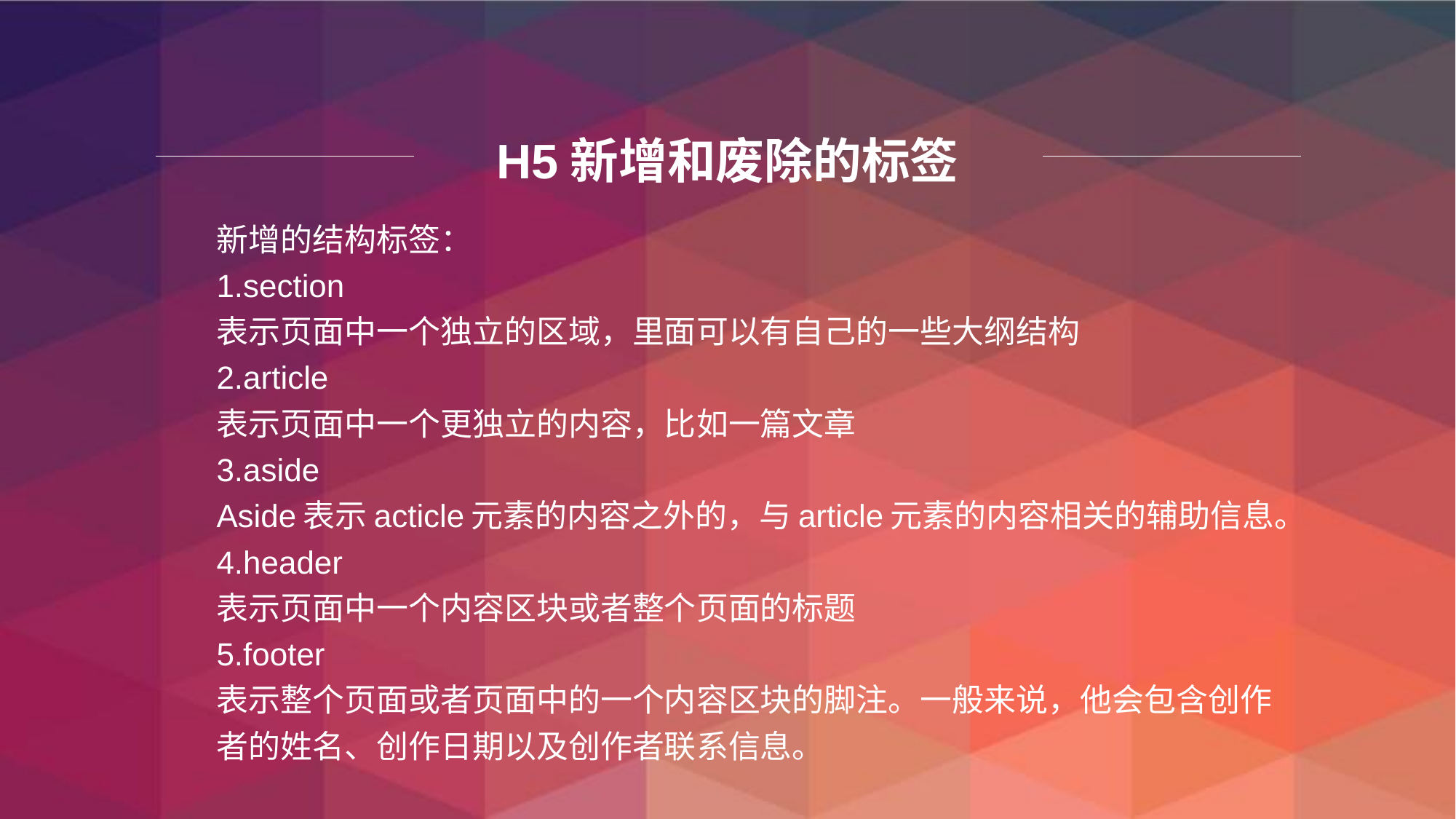

# H5新增和废除的标签
新增的结构标签：
1.section
表示页面中一个独立的区域，里面可以有自己的一些大纲结构
2.article
表示页面中一个更独立的内容，比如一篇文章
3.aside
Aside表示acticle元素的内容之外的，与article元素的内容相关的辅助信息。
4.header
表示页面中一个内容区块或者整个页面的标题
5.footer
表示整个页面或者页面中的一个内容区块的脚注。一般来说，他会包含创作者的姓名、创作日期以及创作者联系信息。